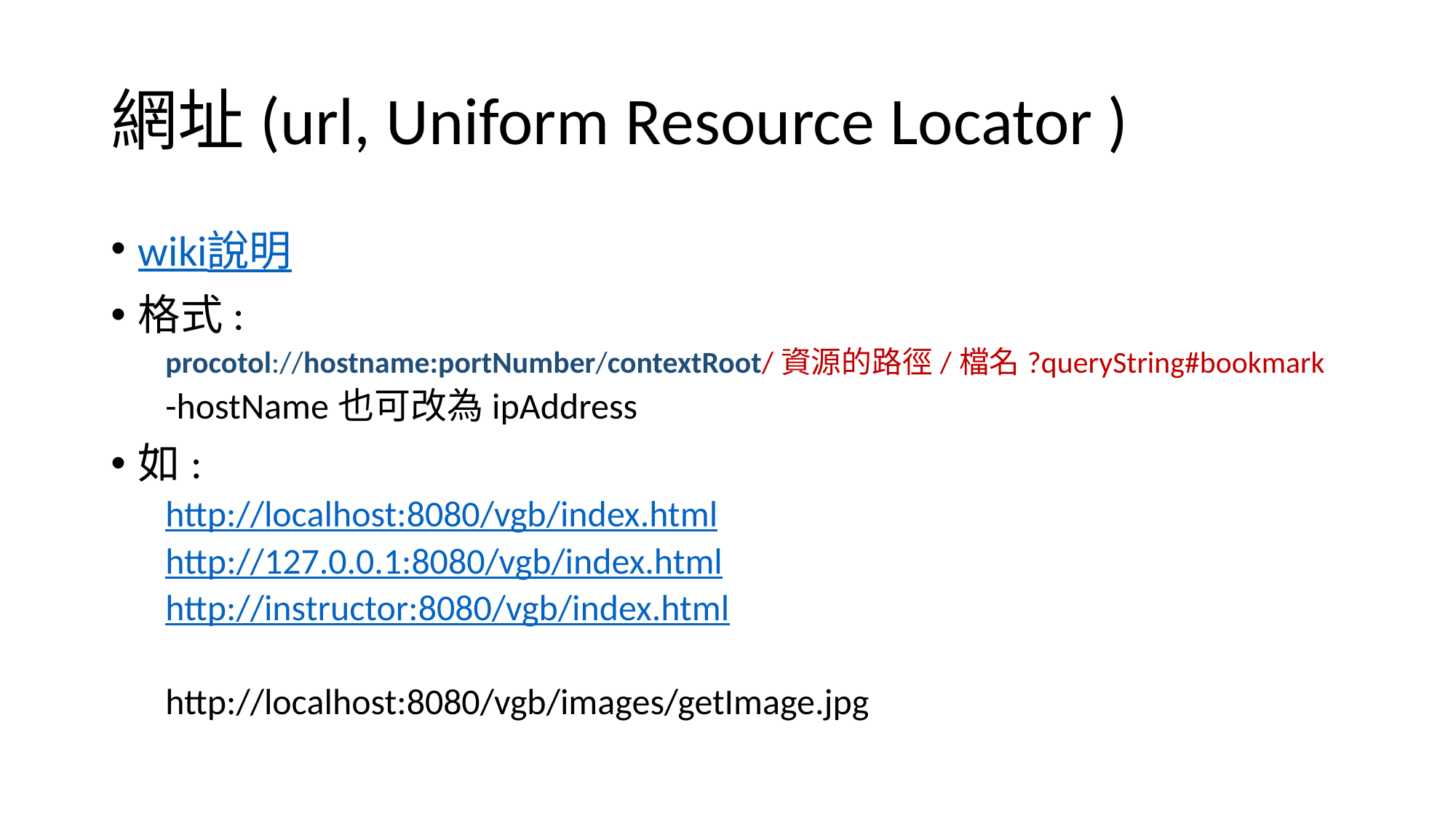

# 網址(url, Uniform Resource Locator )
wiki說明
格式:
procotol://hostname:portNumber/contextRoot/資源的路徑/檔名?queryString#bookmark
-hostName也可改為ipAddress
如:
http://localhost:8080/vgb/index.html
http://127.0.0.1:8080/vgb/index.html
http://instructor:8080/vgb/index.html

http://localhost:8080/vgb/images/getImage.jpg